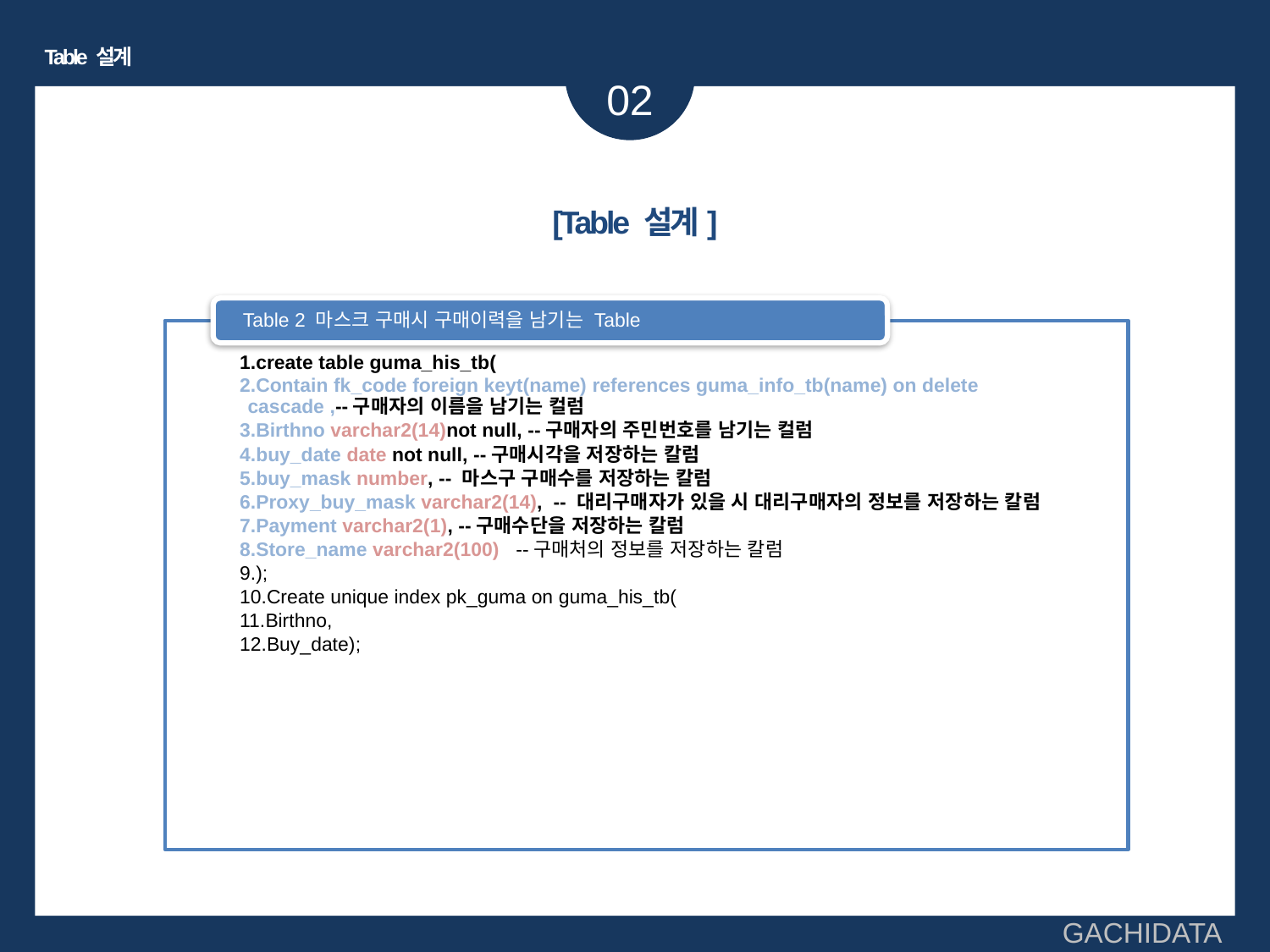

Table 설계
02

[Table 설계]
create table guma_his_tb(
Contain fk_code foreign keyt(name) references guma_info_tb(name) on delete cascade ,--구매자의 이름을 남기는 컬럼
Birthno varchar2(14)not null, --구매자의 주민번호를 남기는 컬럼
buy_date date not null, --구매시각을 저장하는 칼럼
buy_mask number, -- 마스구 구매수를 저장하는 칼럼
Proxy_buy_mask varchar2(14),  -- 대리구매자가 있을 시 대리구매자의 정보를 저장하는 칼럼
Payment varchar2(1), --구매수단을 저장하는 칼럼
Store_name varchar2(100)   --구매처의 정보를 저장하는 칼럼
);
Create unique index pk_guma on guma_his_tb(
Birthno,
Buy_date);
Table 2 마스크 구매시 구매이력을 남기는 Table

GACHIDATA